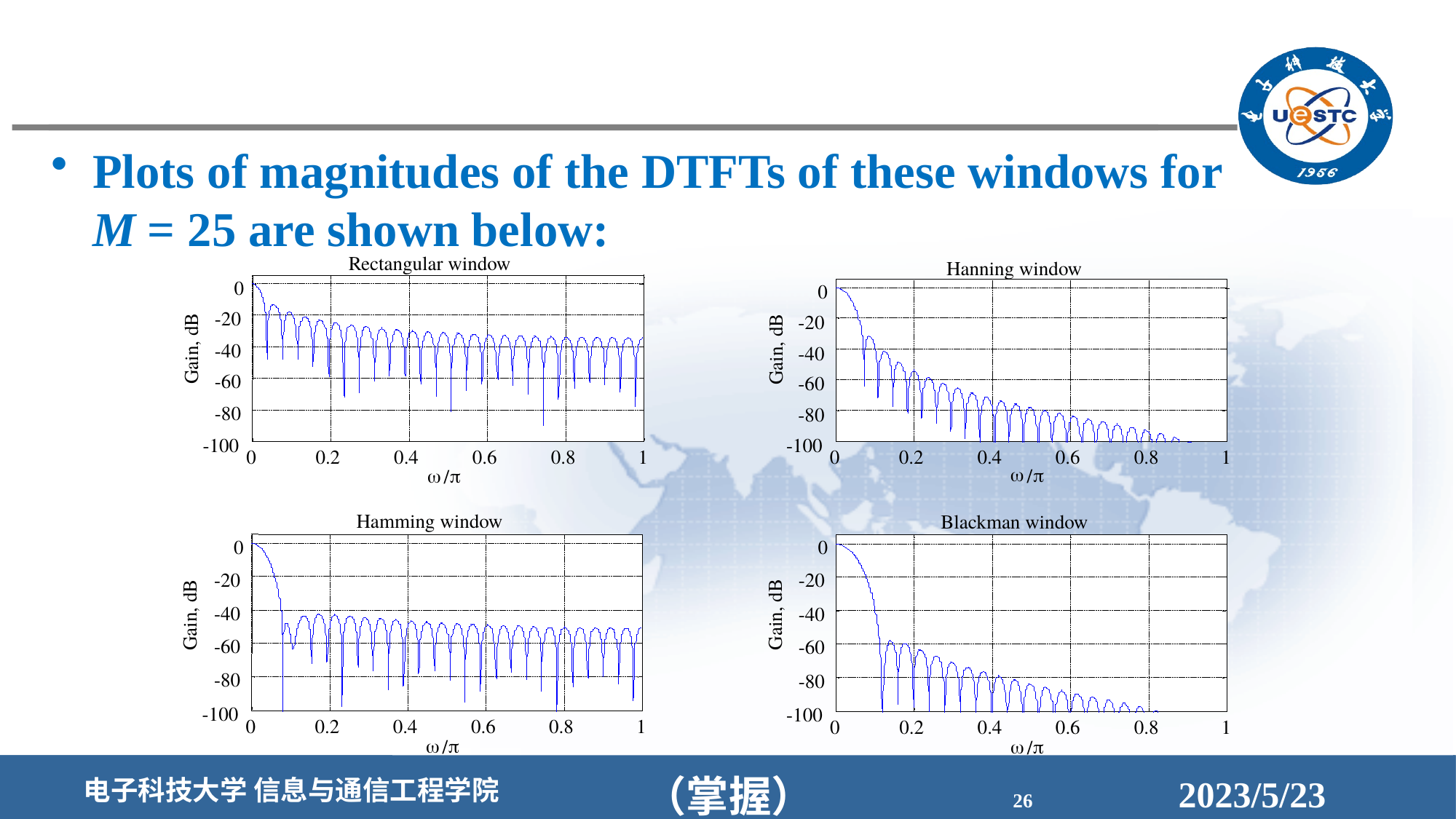

Plots of magnitudes of the DTFTs of these windows for M = 25 are shown below:
Rectangular window

0

-20

-40
Gain, dB

-60

-80

-100

0
0.2
0.4
0.6
0.8
1
ω
π
/
Hanning window
0

-20

-40
Gain, dB

-60

-80

-100

0
0.2
0.4
0.6
0.8
1
ω
π
/
Hamming window
0

-20

-40
Gain, dB

-60

-80

-100

0
0.2
0.4
0.6
0.8
1
ω
π
/
Blackman window
0

-20

-40
Gain, dB

-60

-80

-100

0
0.2
0.4
0.6
0.8
1
ω
π
/
（掌握）